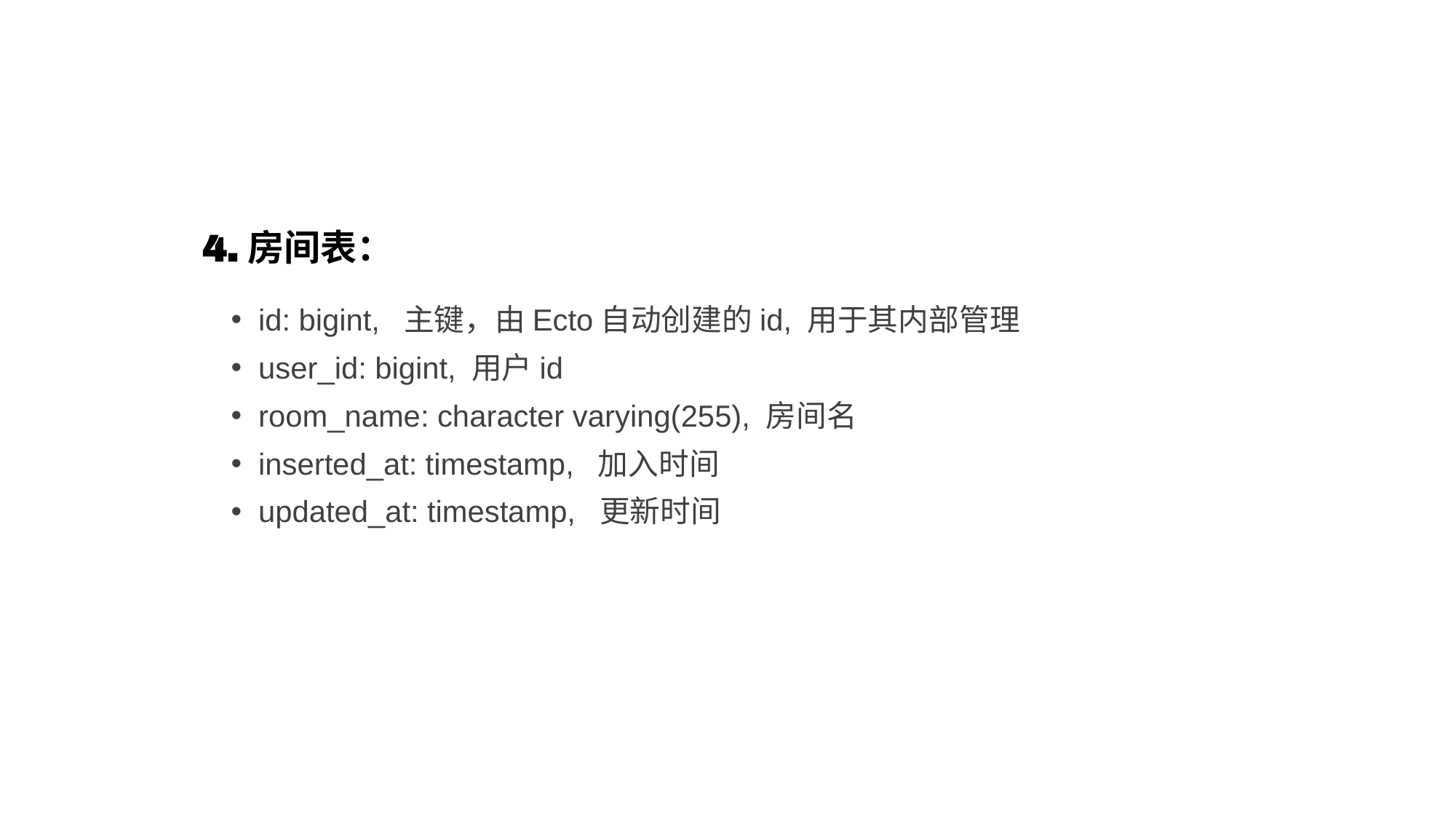

# 4.房间表：
id: bigint,  主键，由Ecto自动创建的id, 用于其内部管理
user_id: bigint, 用户id
room_name: character varying(255), 房间名
inserted_at: timestamp,  加入时间
updated_at: timestamp,  更新时间